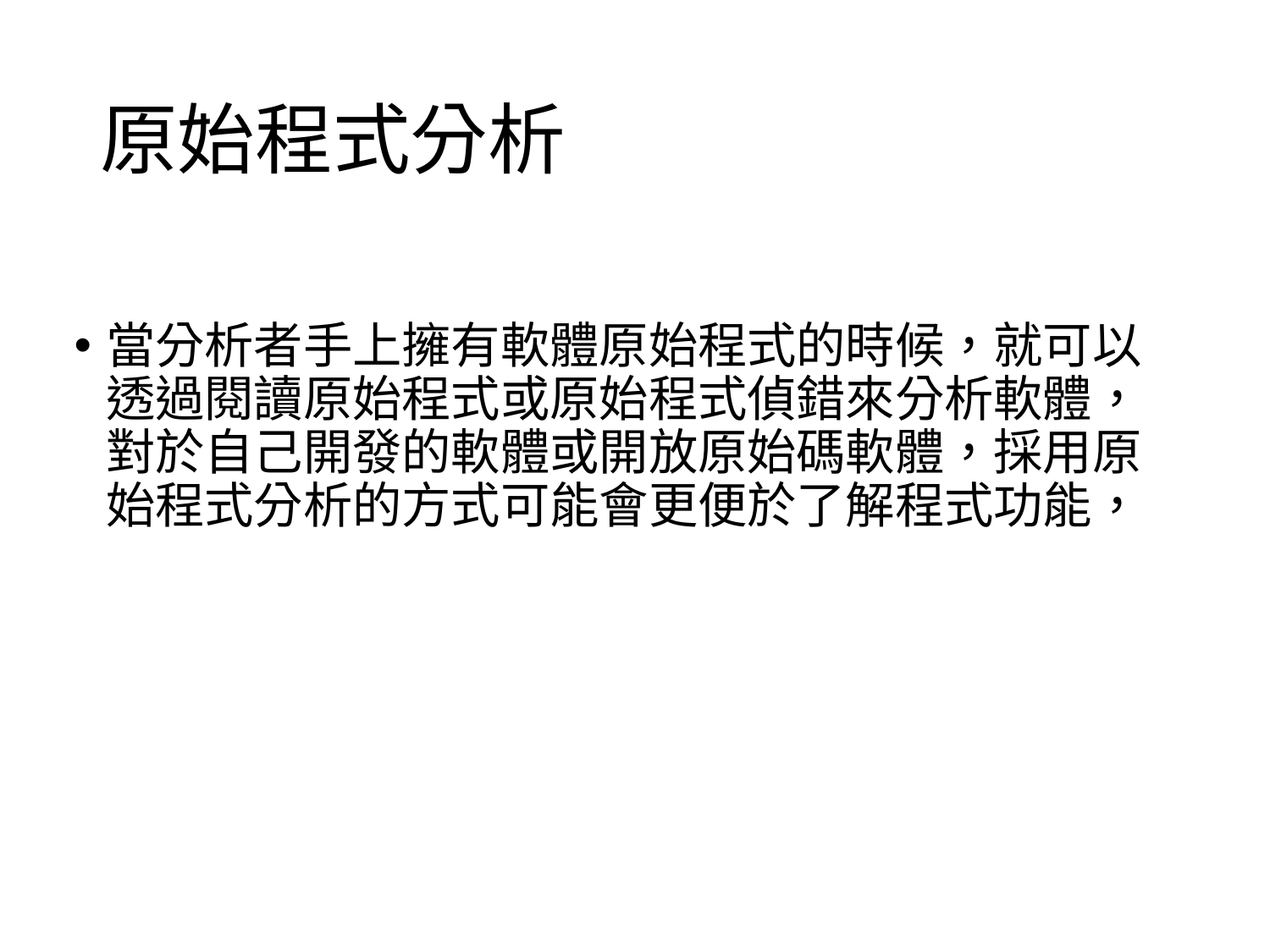

# 原始程式分析
當分析者手上擁有軟體原始程式的時候，就可以透過閱讀原始程式或原始程式偵錯來分析軟體，對於自己開發的軟體或開放原始碼軟體，採用原始程式分析的方式可能會更便於了解程式功能，